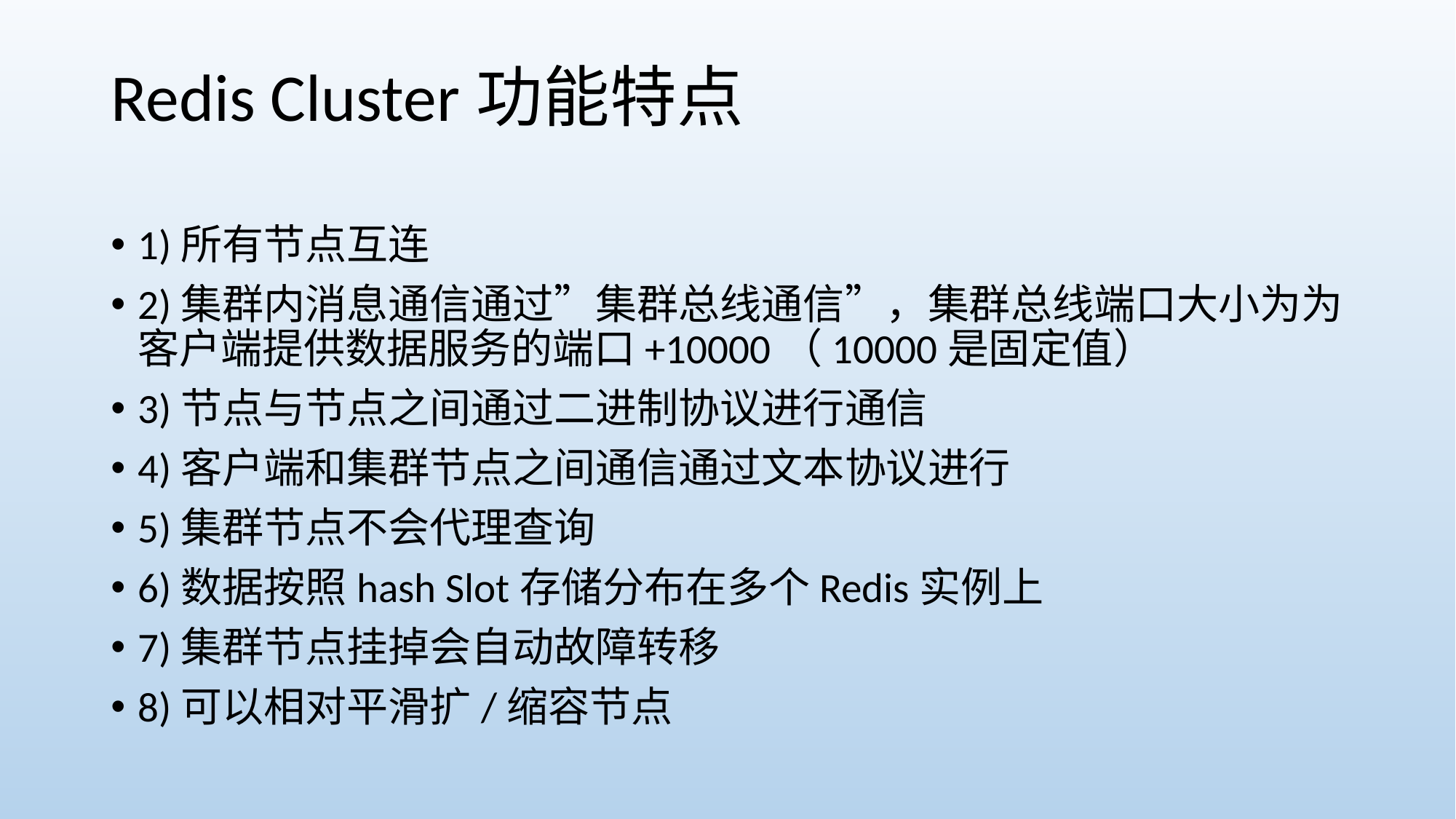

# Redis Cluster功能特点
1)所有节点互连
2)集群内消息通信通过”集群总线通信”，集群总线端口大小为为客户端提供数据服务的端口+10000（10000是固定值）
3)节点与节点之间通过二进制协议进行通信
4)客户端和集群节点之间通信通过文本协议进行
5)集群节点不会代理查询
6)数据按照hash Slot存储分布在多个Redis实例上
7)集群节点挂掉会自动故障转移
8)可以相对平滑扩/缩容节点